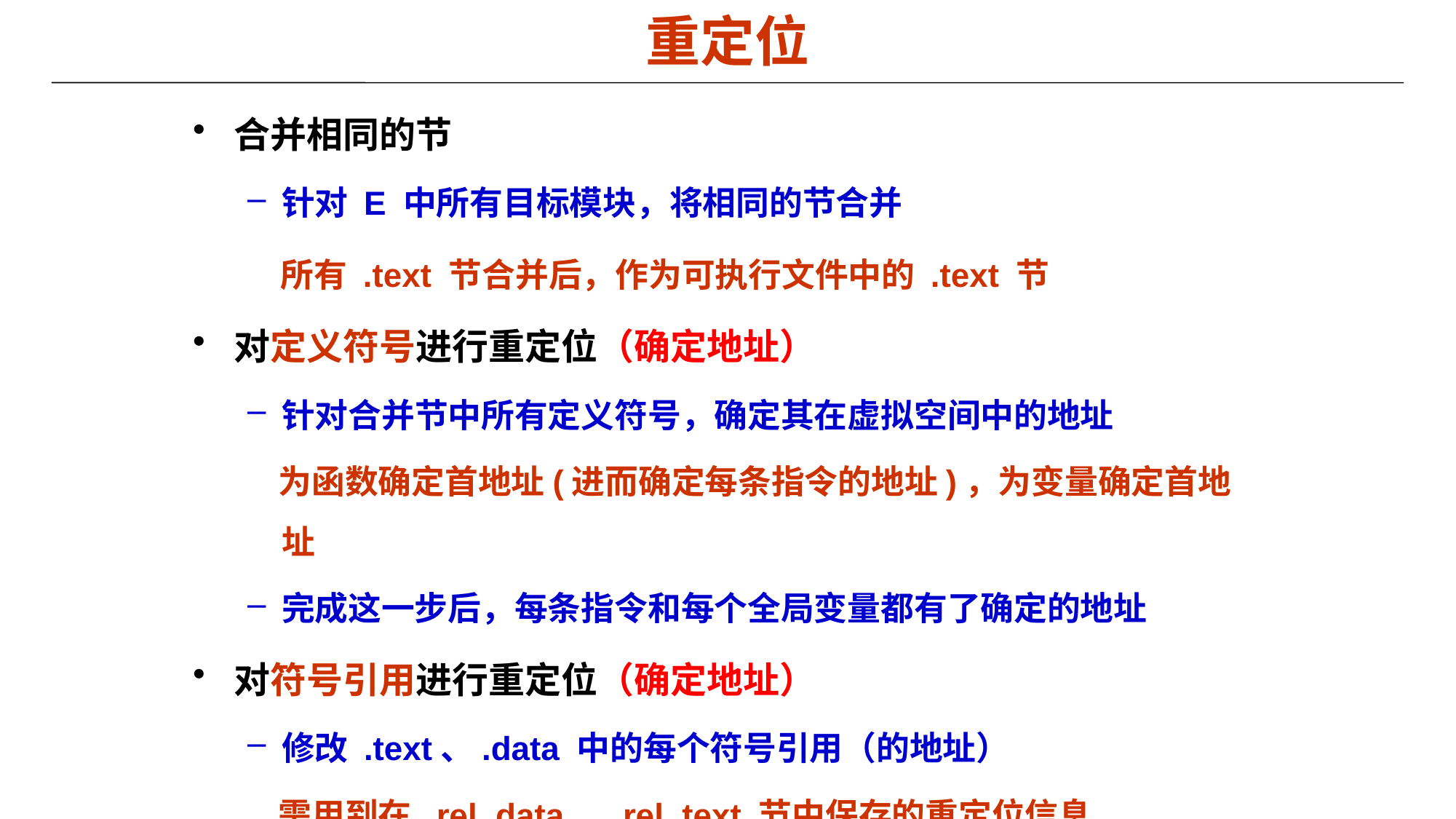

# 重定位
合并相同的节
针对 E 中所有目标模块，将相同的节合并
   所有 .text 节合并后，作为可执行文件中的 .text 节
对定义符号进行重定位（确定地址）
针对合并节中所有定义符号，确定其在虚拟空间中的地址
   为函数确定首地址(进而确定每条指令的地址)，为变量确定首地址
完成这一步后，每条指令和每个全局变量都有了确定的地址
对符号引用进行重定位（确定地址）
修改 .text、.data 中的每个符号引用（的地址）
   需用到在 .rel_data、.rel_text 节中保存的重定位信息